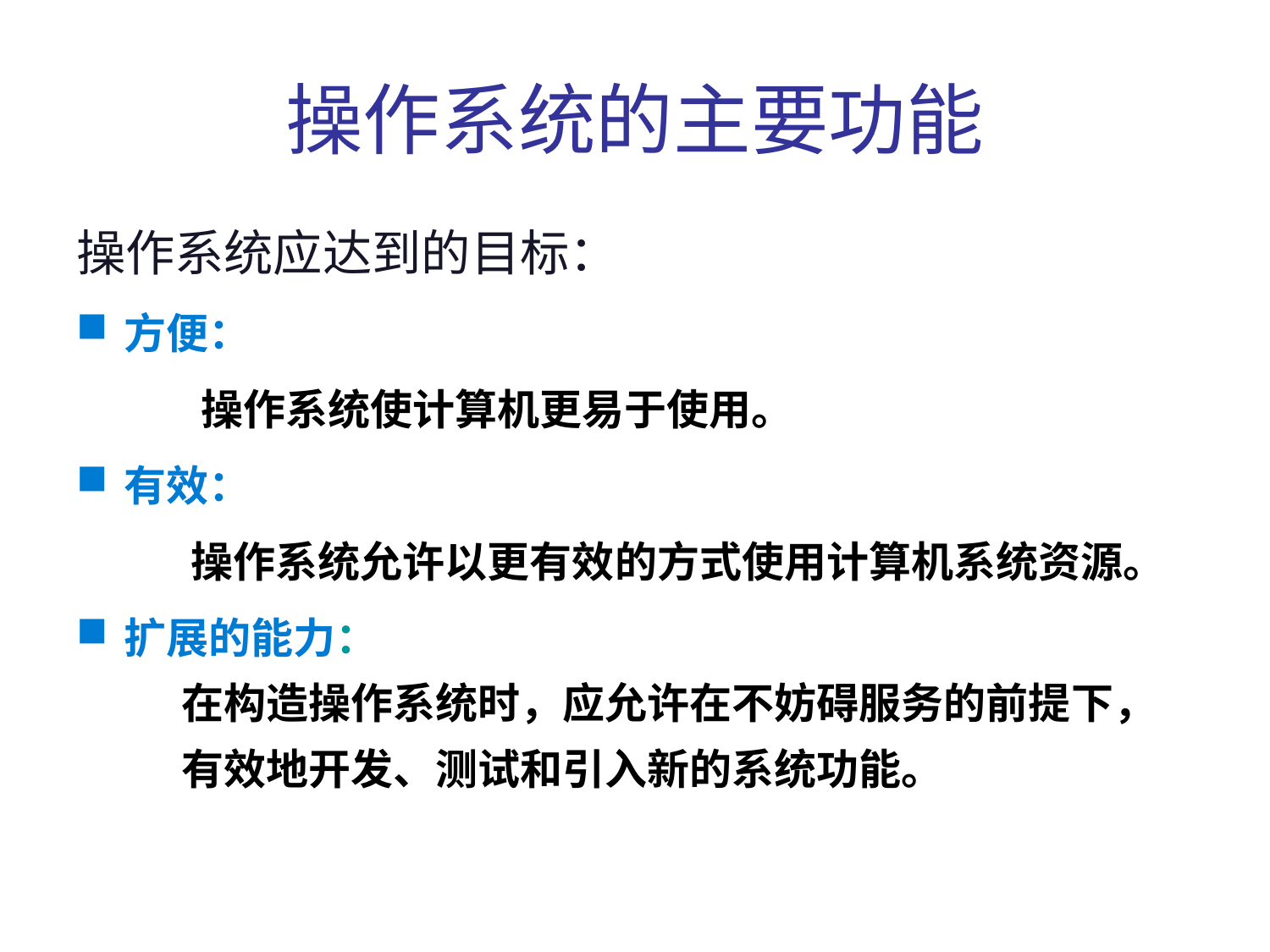

# 操作系统的主要功能
操作系统应达到的目标：
方便：
            操作系统使计算机更易于使用。
有效：
           操作系统允许以更有效的方式使用计算机系统资源。
扩展的能力：
          在构造操作系统时，应允许在不妨碍服务的前提下，
          有效地开发、测试和引入新的系统功能。